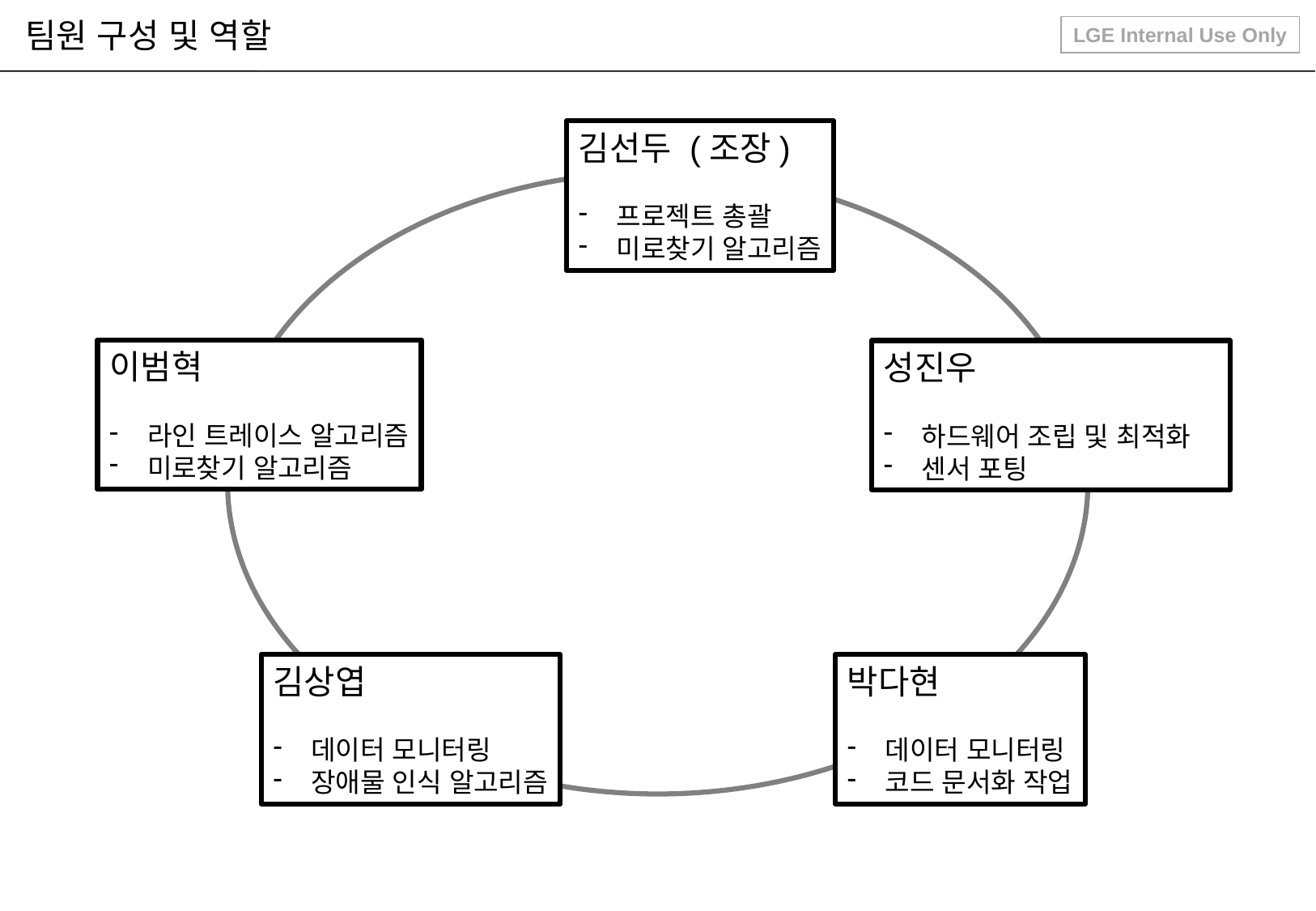

# 팀원 구성 및 역할
김선두 (조장)

프로젝트 총괄
미로찾기 알고리즘

이범혁

라인 트레이스 알고리즘
미로찾기 알고리즘
성진우

하드웨어 조립 및 최적화
센서 포팅
김상엽

데이터 모니터링
장애물 인식 알고리즘
박다현

데이터 모니터링
코드 문서화 작업